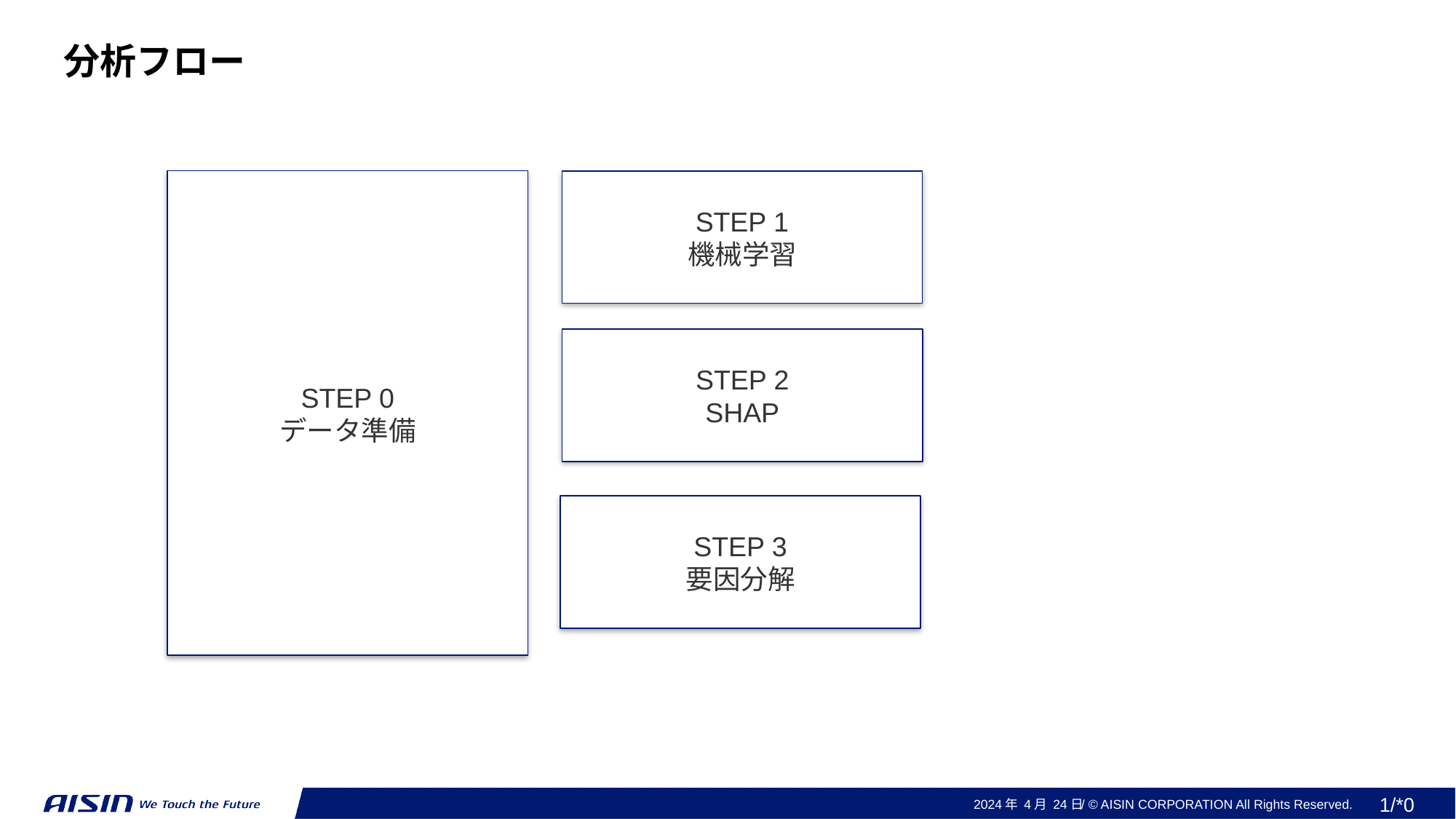

分析フロー

STEP 0
データ準備
STEP 1
機械学習
STEP 2
SHAP
STEP 3
要因分解
2024年 4月 24日